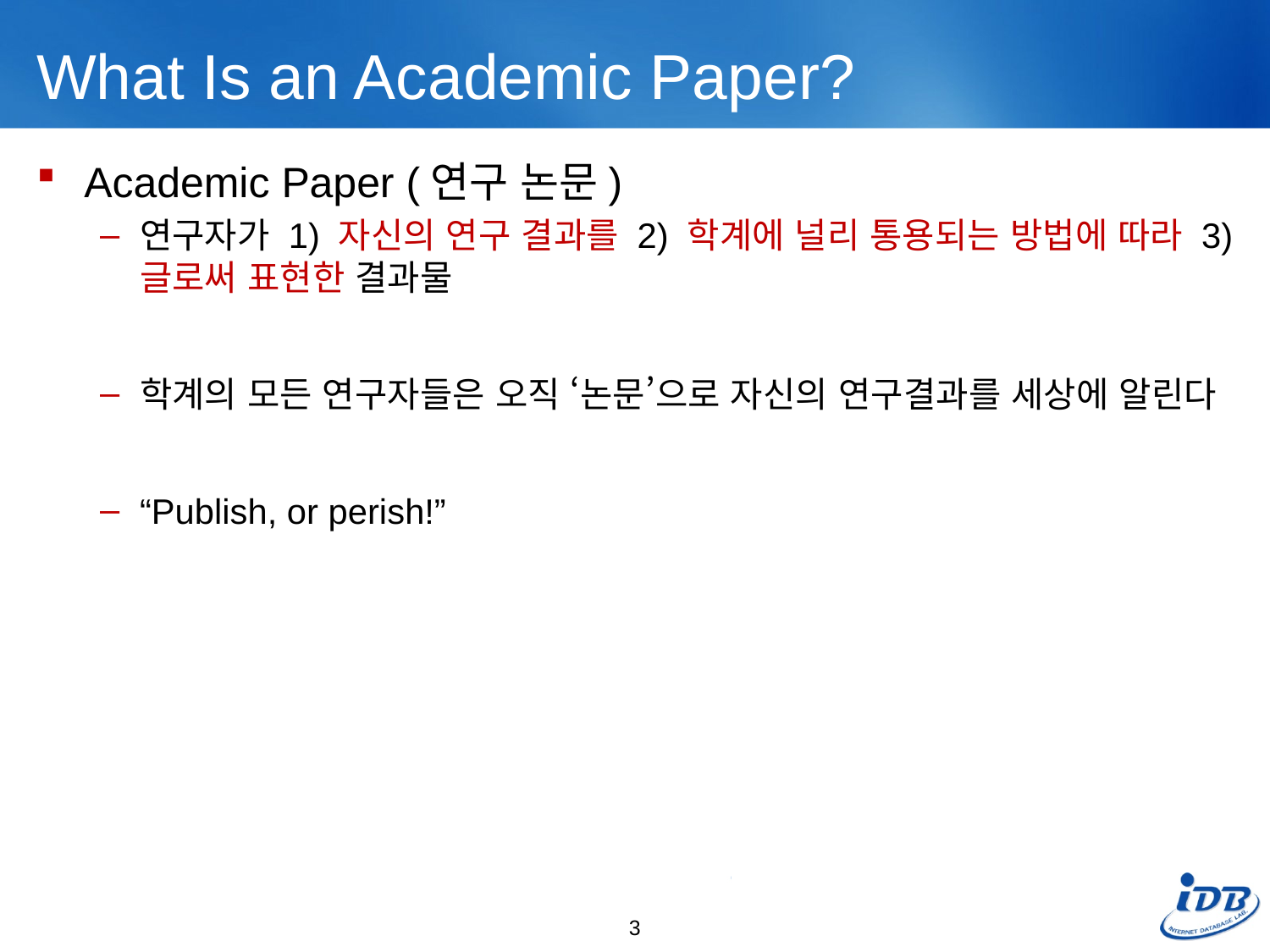

# What Is an Academic Paper?
Academic Paper (연구 논문)
연구자가 1) 자신의 연구 결과를 2) 학계에 널리 통용되는 방법에 따라 3) 글로써 표현한 결과물

학계의 모든 연구자들은 오직 ‘논문’으로 자신의 연구결과를 세상에 알린다

“Publish, or perish!”
3